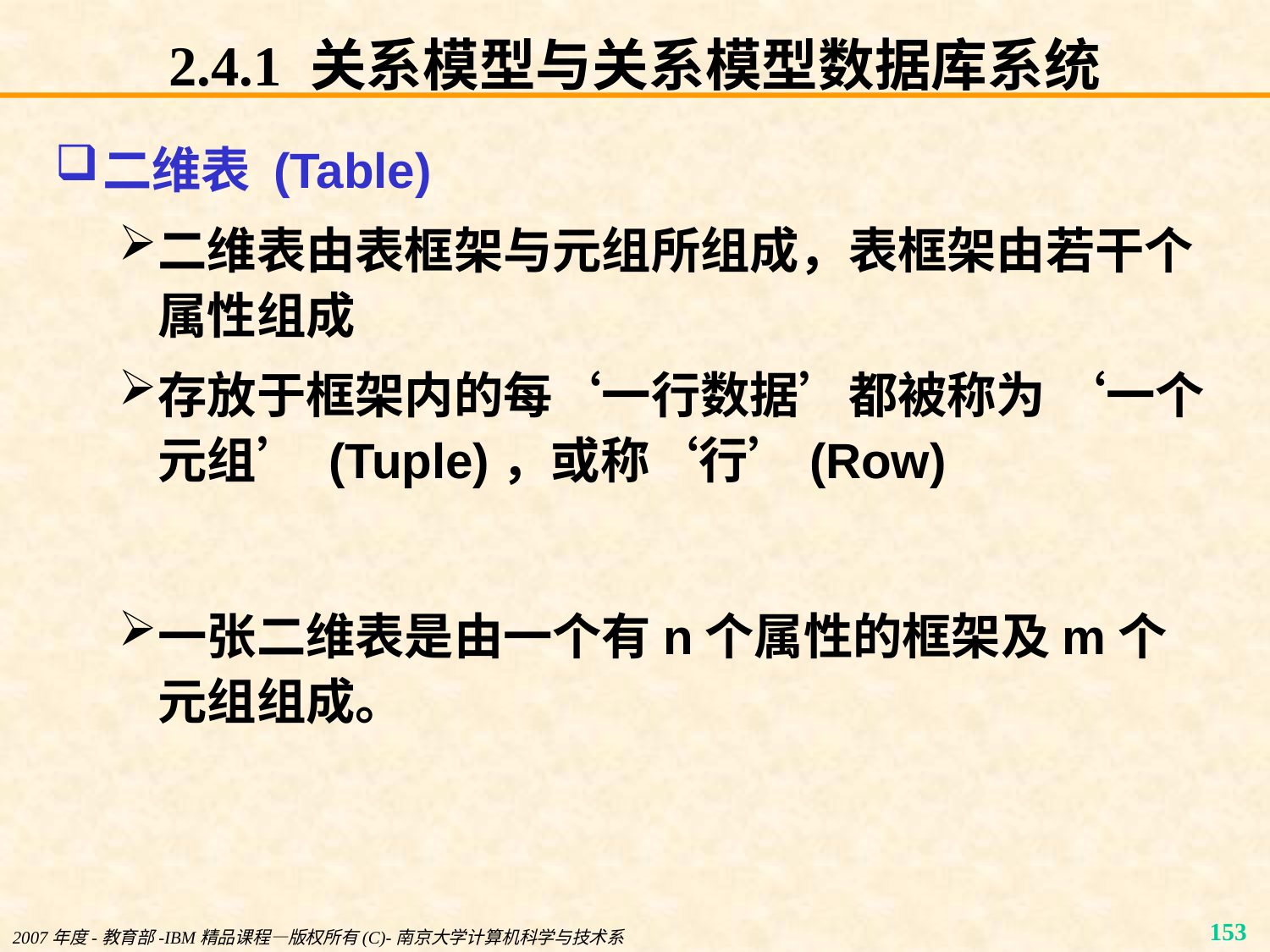

# 2.4.1 关系模型与关系模型数据库系统
二维表 (Table)
二维表由表框架与元组所组成，表框架由若干个属性组成
存放于框架内的每‘一行数据’都被称为 ‘一个元组’ (Tuple)，或称‘行’(Row)

一张二维表是由一个有n个属性的框架及m个元组组成。
153
2007年度-教育部-IBM精品课程—版权所有(C)-南京大学计算机科学与技术系